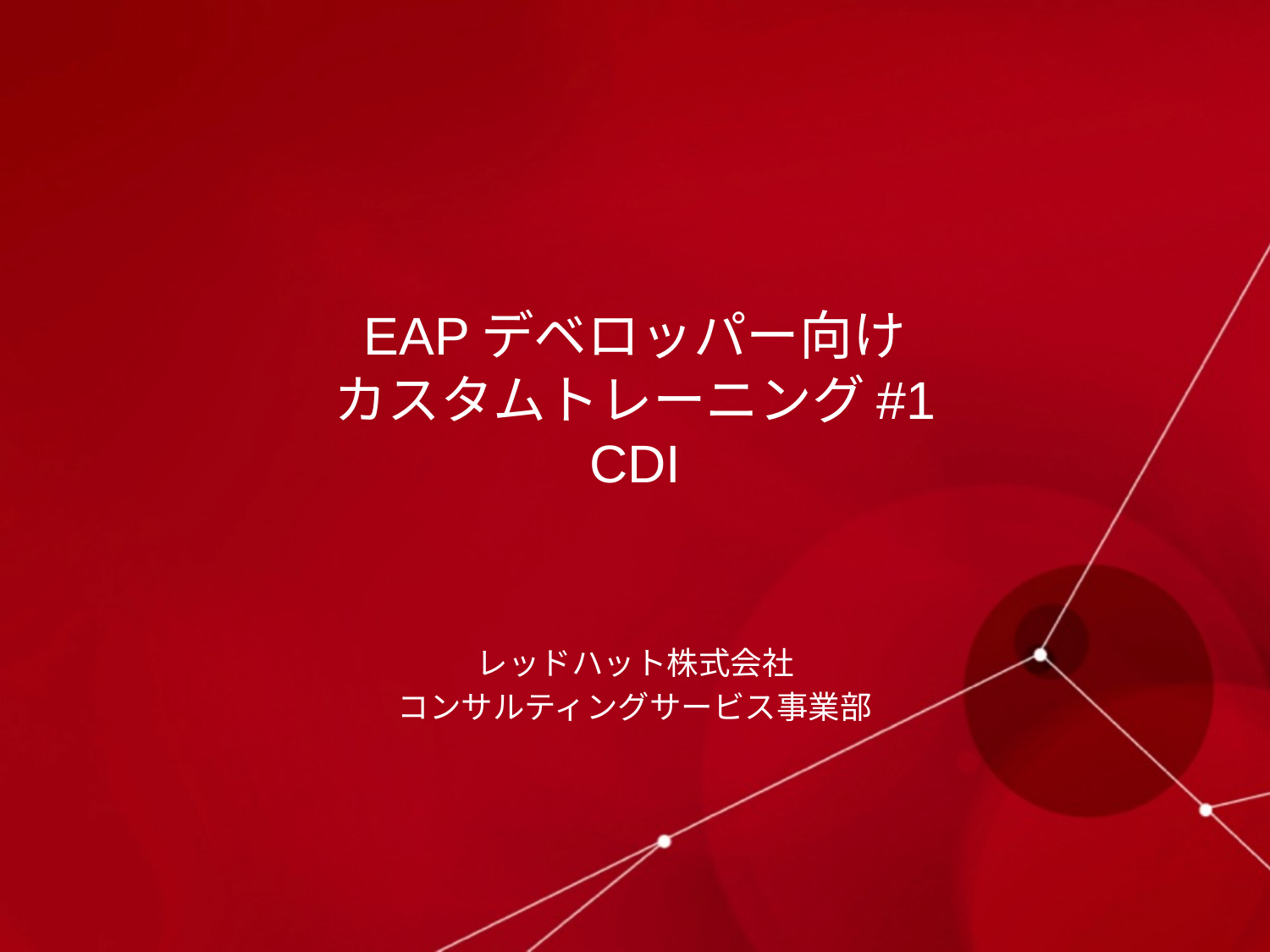

# EAPデベロッパー向け カスタムトレーニング#1 CDI
レッドハット株式会社
コンサルティングサービス事業部